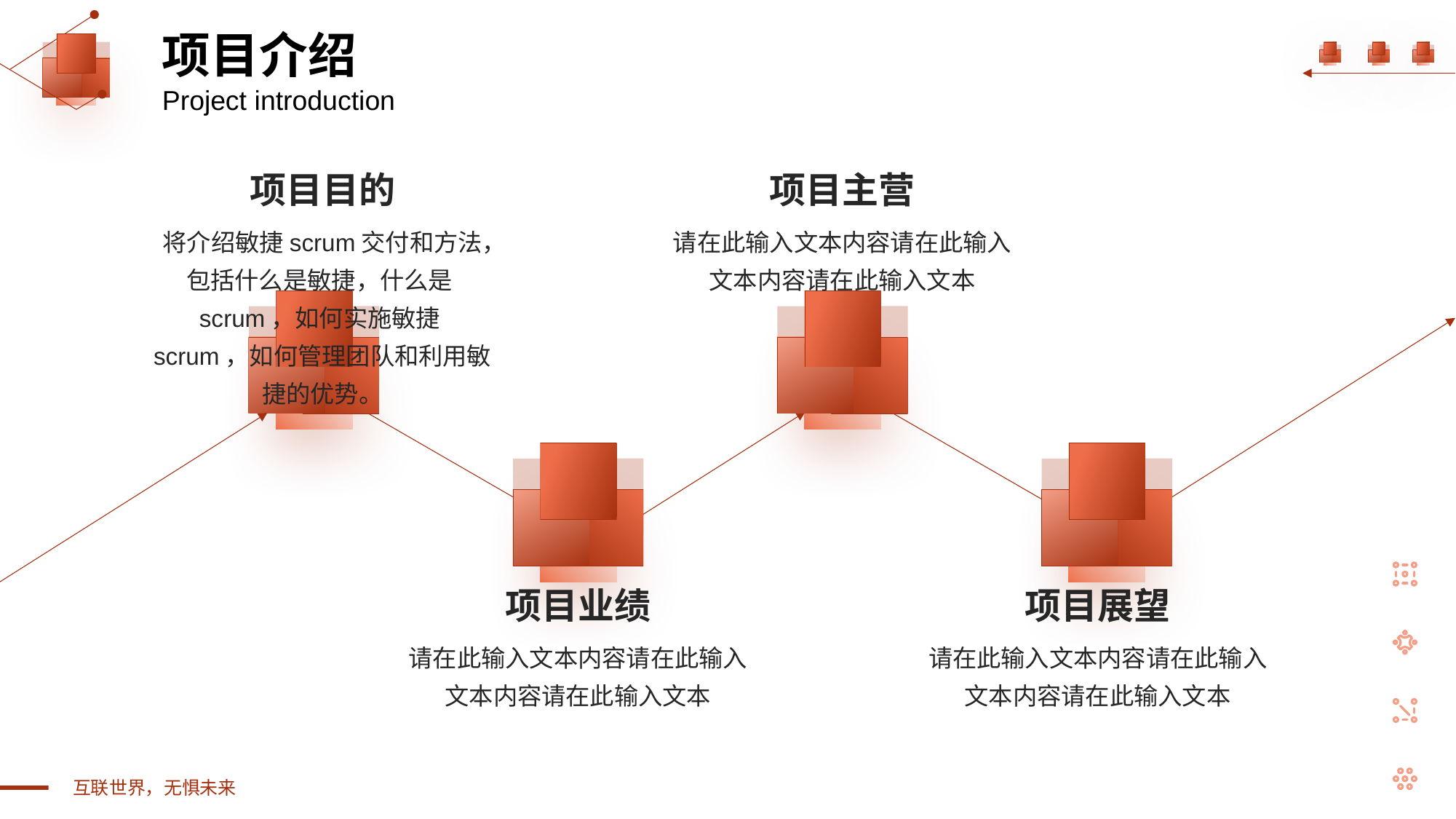

项目介绍
Project introduction
项目目的
将介绍敏捷scrum交付和方法，包括什么是敏捷，什么是scrum，如何实施敏捷scrum，如何管理团队和利用敏捷的优势。
项目主营
请在此输入文本内容请在此输入文本内容请在此输入文本

项目业绩
请在此输入文本内容请在此输入文本内容请在此输入文本
项目展望
请在此输入文本内容请在此输入文本内容请在此输入文本